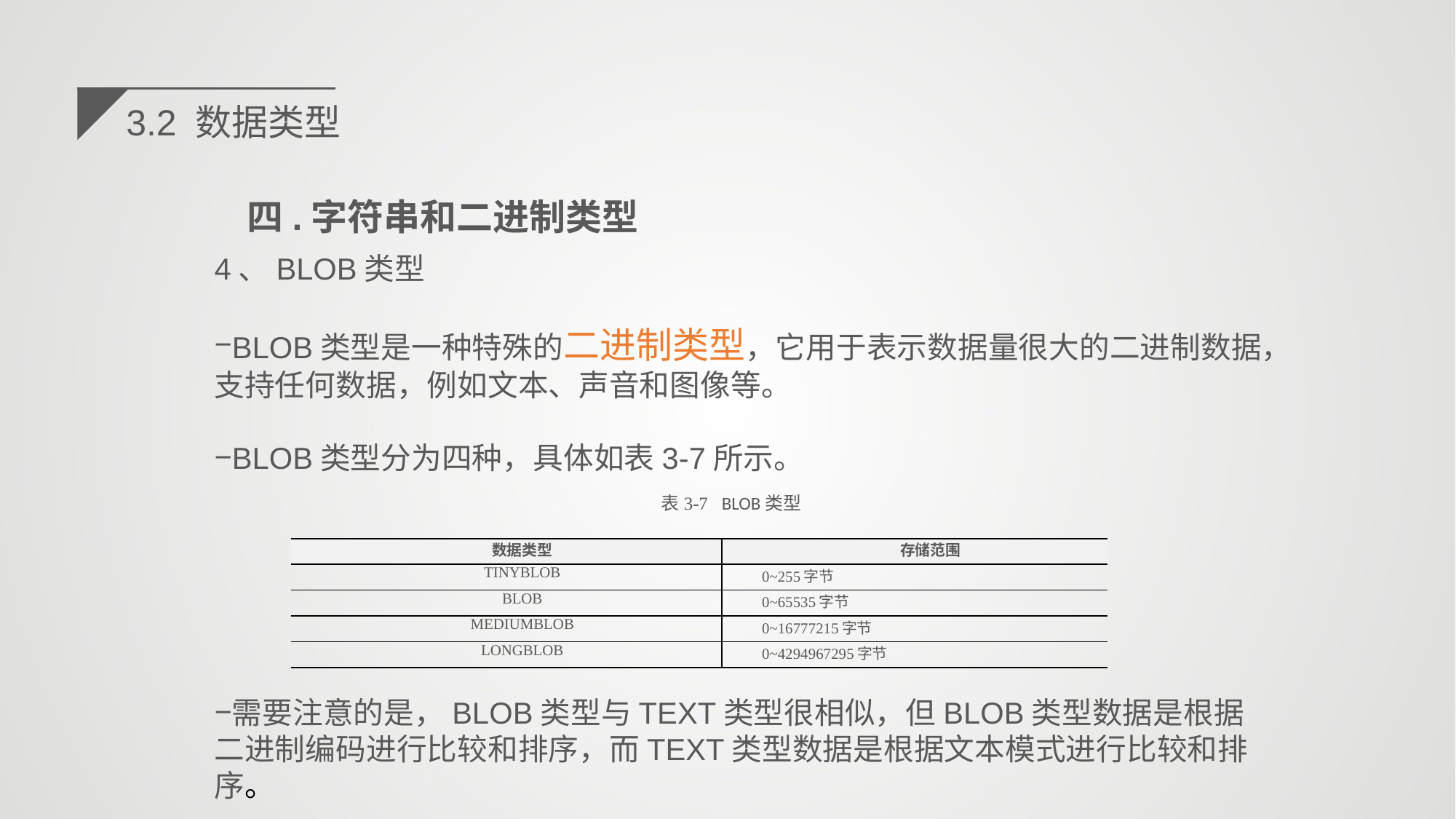

3.2 数据类型

四.字符串和二进制类型
4、BLOB类型

BLOB类型是一种特殊的二进制类型，它用于表示数据量很大的二进制数据，支持任何数据，例如文本、声音和图像等。

BLOB类型分为四种，具体如表3-7所示。

需要注意的是，BLOB类型与TEXT类型很相似，但BLOB类型数据是根据二进制编码进行比较和排序，而TEXT类型数据是根据文本模式进行比较和排序。
表3-7   BLOB类型
| 数据类型 | 存储范围 |
| --- | --- |
| TINYBLOB | 0~255字节 |
| BLOB | 0~65535字节 |
| MEDIUMBLOB | 0~16777215字节 |
| LONGBLOB | 0~4294967295字节 |